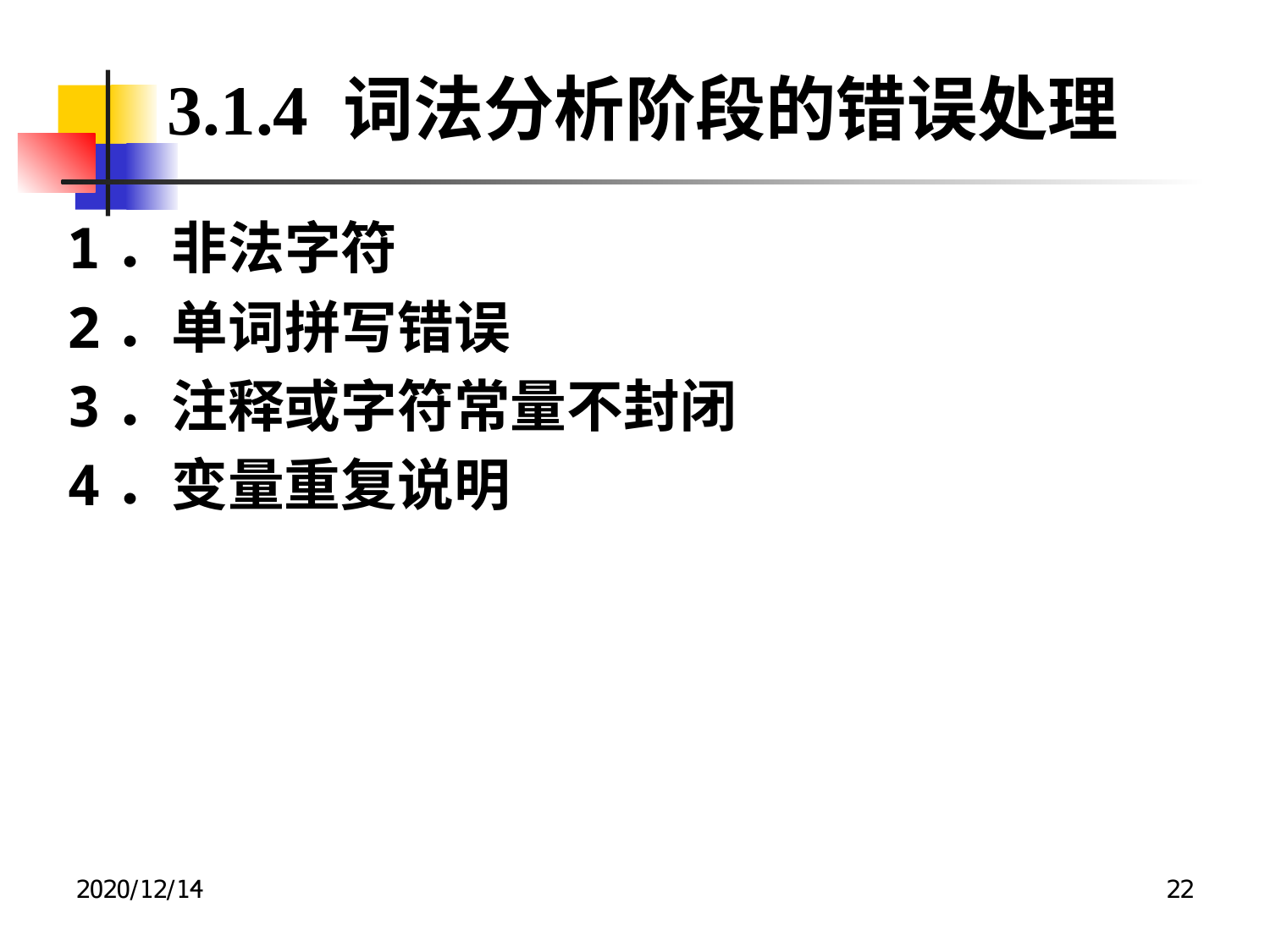

3.1.4 词法分析阶段的错误处理
1．非法字符
2．单词拼写错误
3．注释或字符常量不封闭
4．变量重复说明
2020/12/14
22